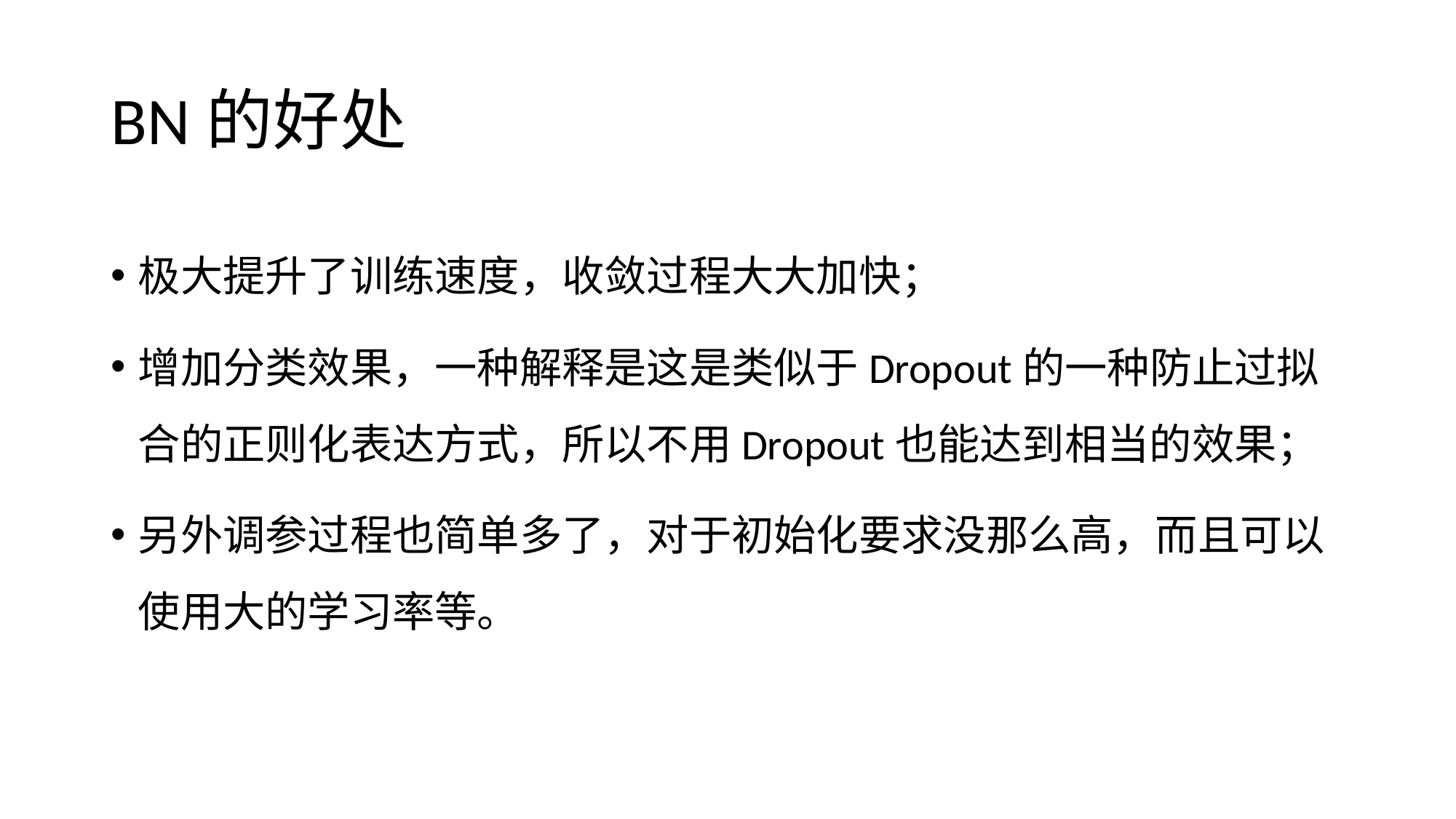

# BN的好处
极大提升了训练速度，收敛过程大大加快；
增加分类效果，一种解释是这是类似于Dropout的一种防止过拟合的正则化表达方式，所以不用Dropout也能达到相当的效果；
另外调参过程也简单多了，对于初始化要求没那么高，而且可以使用大的学习率等。